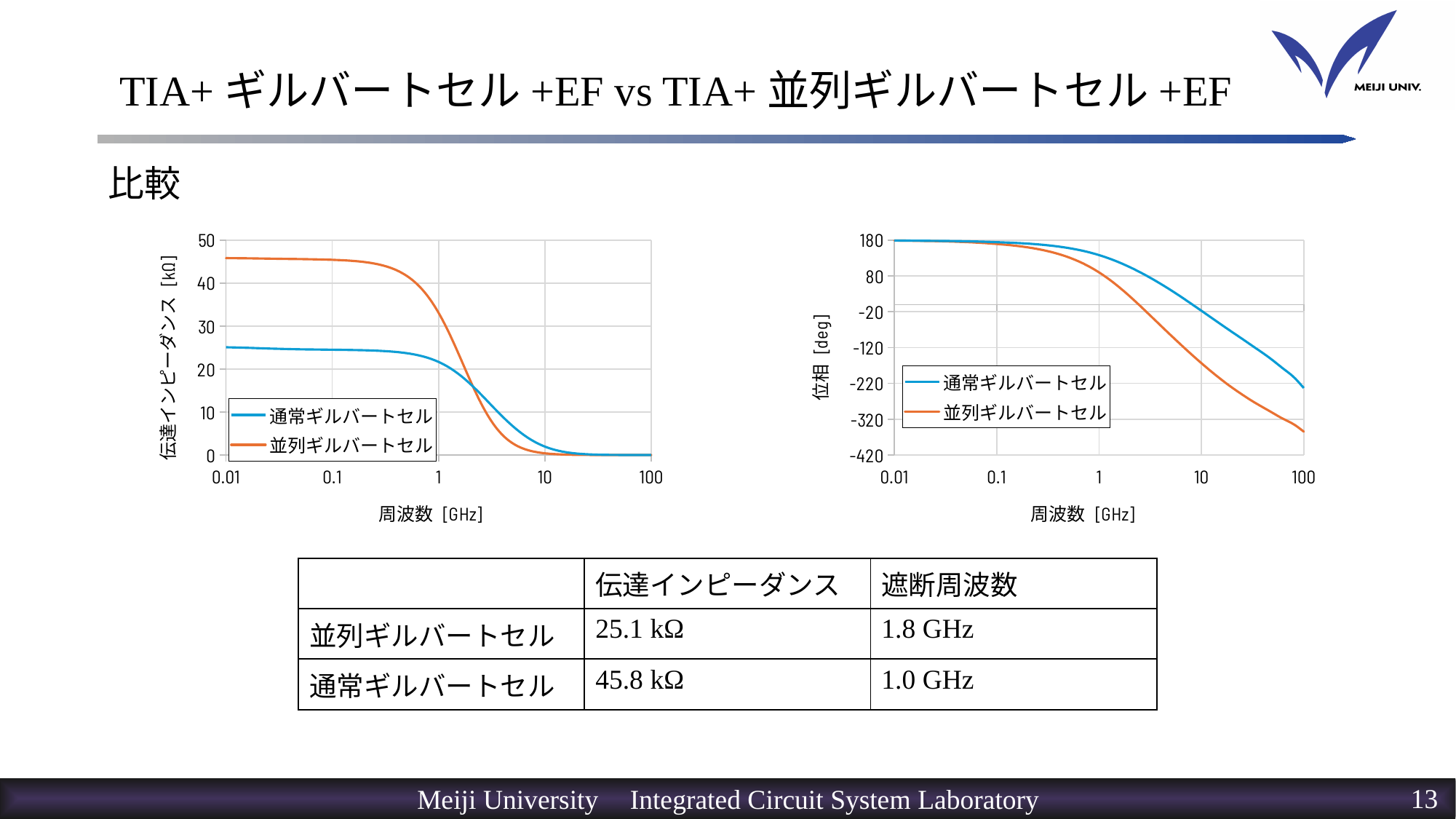

# TIA+ギルバートセル+EF vs TIA+並列ギルバートセル+EF
比較

### Chart

| Category |  |  |
|---|---|---|

### Chart

| Category |  |  |
|---|---|---|
|  | 伝達インピーダンス | 遮断周波数 |
| --- | --- | --- |
| 並列ギルバートセル | 25.1 kΩ | 1.8 GHz |
| 通常ギルバートセル | 45.8 kΩ | 1.0 GHz |